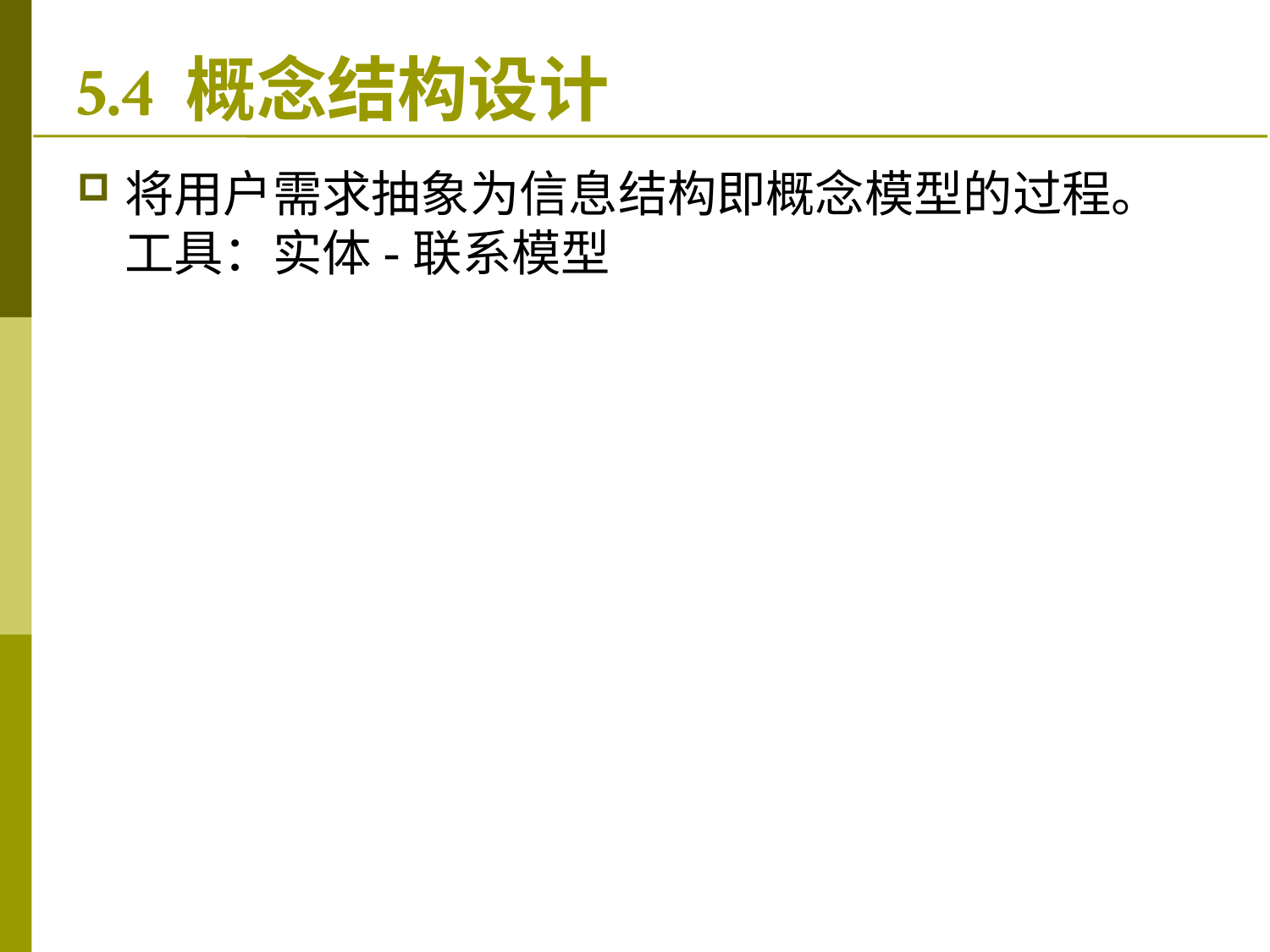

# 5.4 概念结构设计
将用户需求抽象为信息结构即概念模型的过程。工具：实体-联系模型